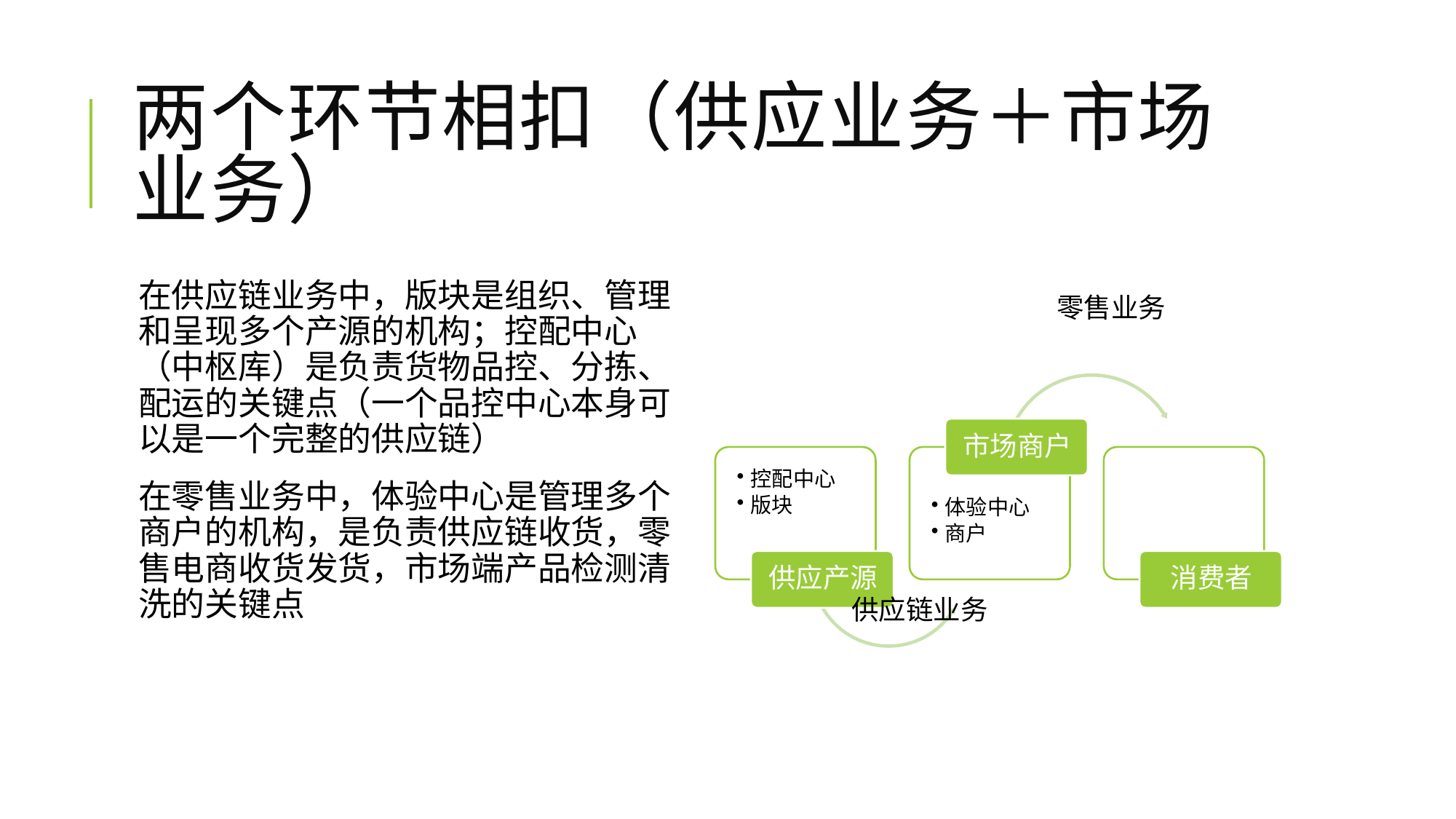

# 两个环节相扣（供应业务＋市场业务）
在供应链业务中，版块是组织、管理和呈现多个产源的机构；控配中心（中枢库）是负责货物品控、分拣、配运的关键点（一个品控中心本身可以是一个完整的供应链）
在零售业务中，体验中心是管理多个商户的机构，是负责供应链收货，零售电商收货发货，市场端产品检测清洗的关键点
控配中心
版块
供应产源
体验中心
商户
市场商户
消费者
零售业务
供应链业务